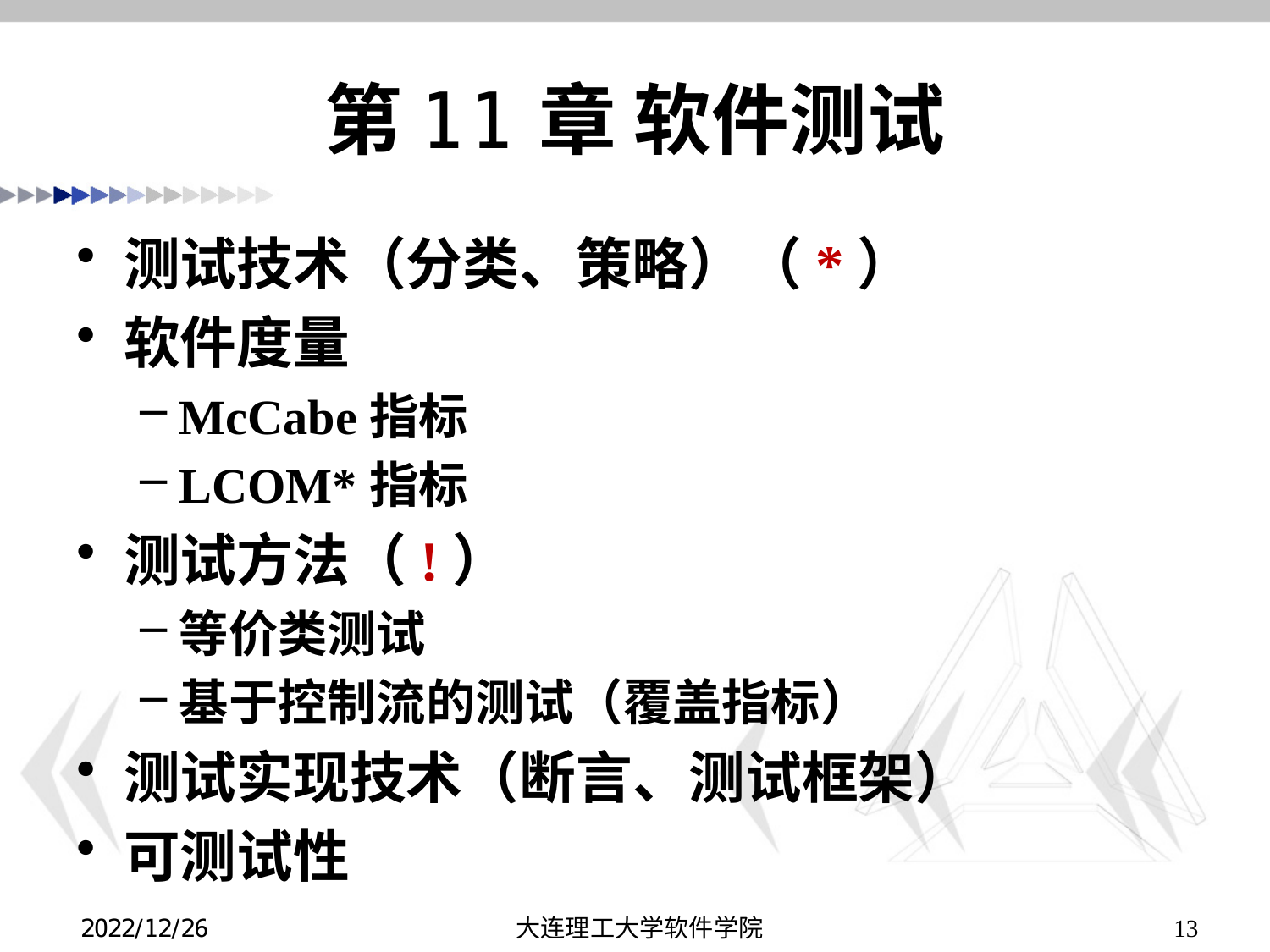

# 第11章 软件测试
测试技术（分类、策略）（*）
软件度量
McCabe指标
LCOM*指标
测试方法（!）
等价类测试
基于控制流的测试（覆盖指标）
测试实现技术（断言、测试框架）
可测试性
2022/12/26
大连理工大学软件学院
13